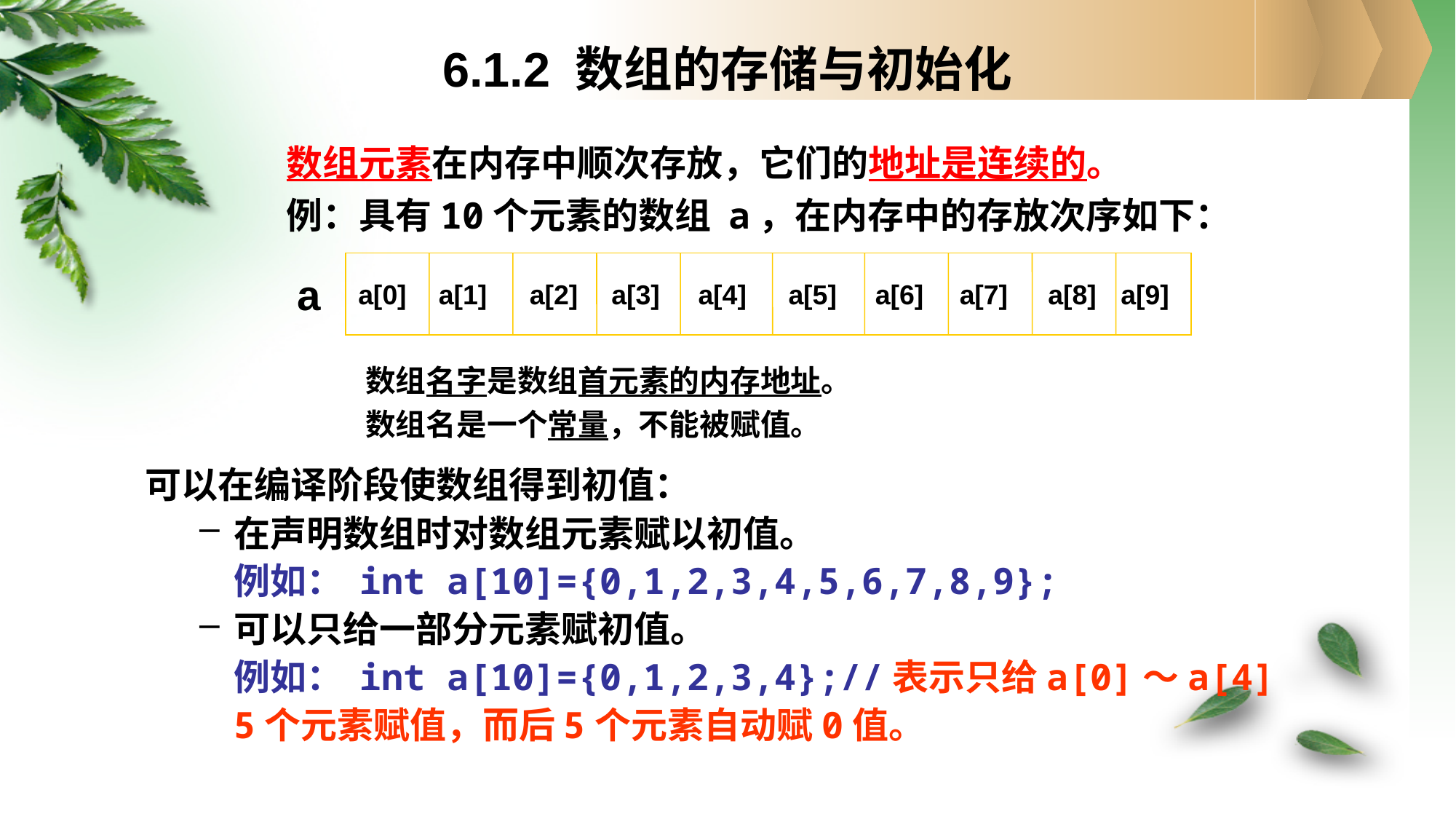

# 6.1.2 数组的存储与初始化
数组元素在内存中顺次存放，它们的地址是连续的。
例：具有10个元素的数组 a，在内存中的存放次序如下：

a[0]
a[1]
a[2]
a[3]
a[4]
a[5]
a[6]
a[7]
a[8]
a[9]
a
数组名字是数组首元素的内存地址。
数组名是一个常量，不能被赋值。
可以在编译阶段使数组得到初值：
在声明数组时对数组元素赋以初值。
例如： int a[10]={0,1,2,3,4,5,6,7,8,9};
可以只给一部分元素赋初值。
例如： int a[10]={0,1,2,3,4};//表示只给a[0]～a[4] 5个元素赋值，而后5个元素自动赋0值。